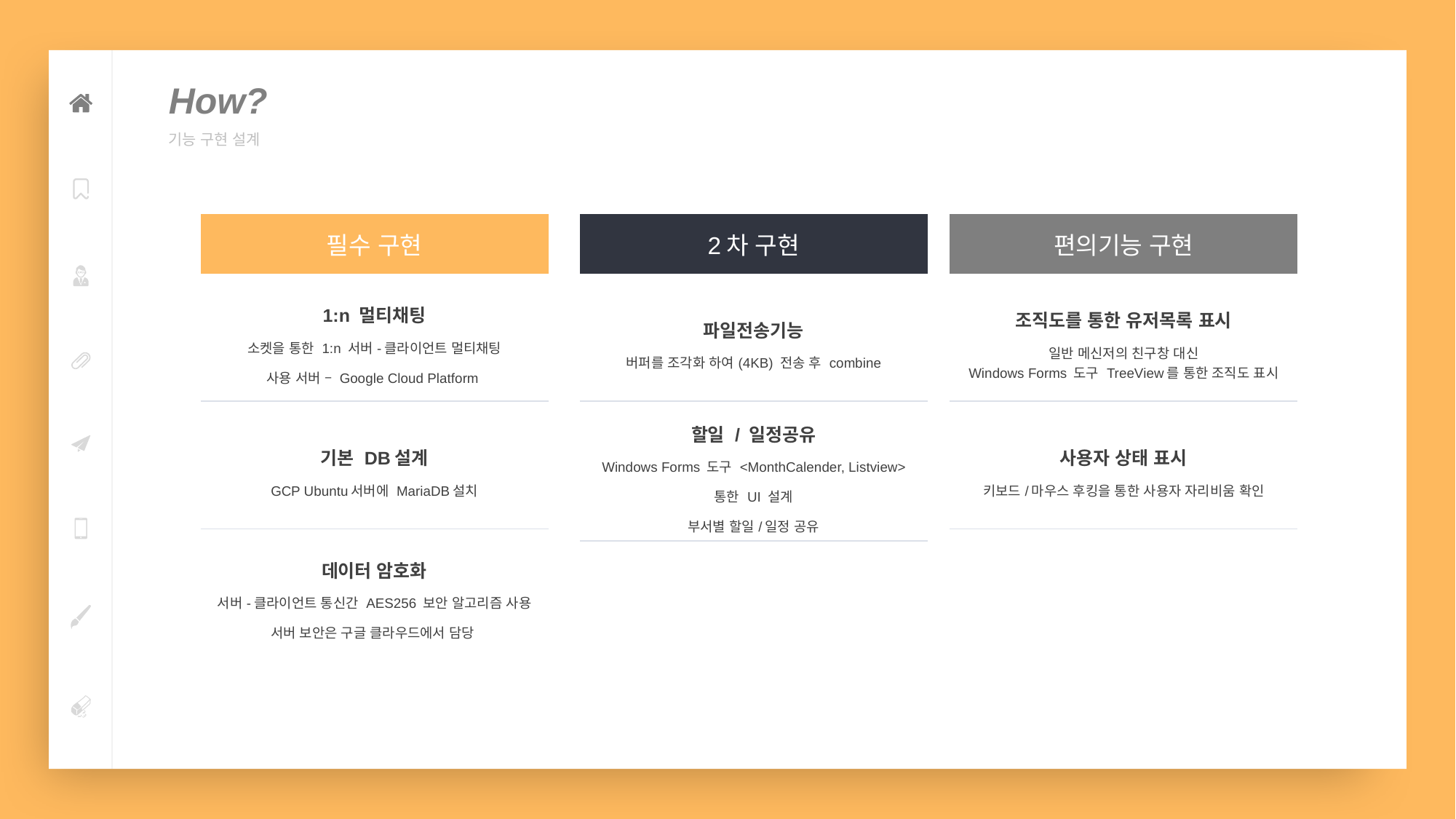

How?
기능 구현 설계

| 필수 구현 |
| --- |
| 1:n 멀티채팅 소켓을 통한 1:n 서버-클라이언트 멀티채팅 사용 서버 – Google Cloud Platform |
| 기본 DB설계 GCP Ubuntu서버에 MariaDB설치 |
| 데이터 암호화 서버-클라이언트 통신간 AES256 보안 알고리즘 사용 서버 보안은 구글 클라우드에서 담당 |
| 2차 구현 |
| --- |
| 파일전송기능 버퍼를 조각화 하여(4KB) 전송 후 combine |
| 할일 / 일정공유 Windows Forms 도구 <MonthCalender, Listview> 통한 UI 설계 부서별 할일/일정 공유 |
|  |
| 편의기능 구현 |
| --- |
| 조직도를 통한 유저목록 표시 일반 메신저의 친구창 대신 Windows Forms 도구 TreeView를 통한 조직도 표시 |
| 사용자 상태 표시 키보드/마우스 후킹을 통한 사용자 자리비움 확인 |
|  |